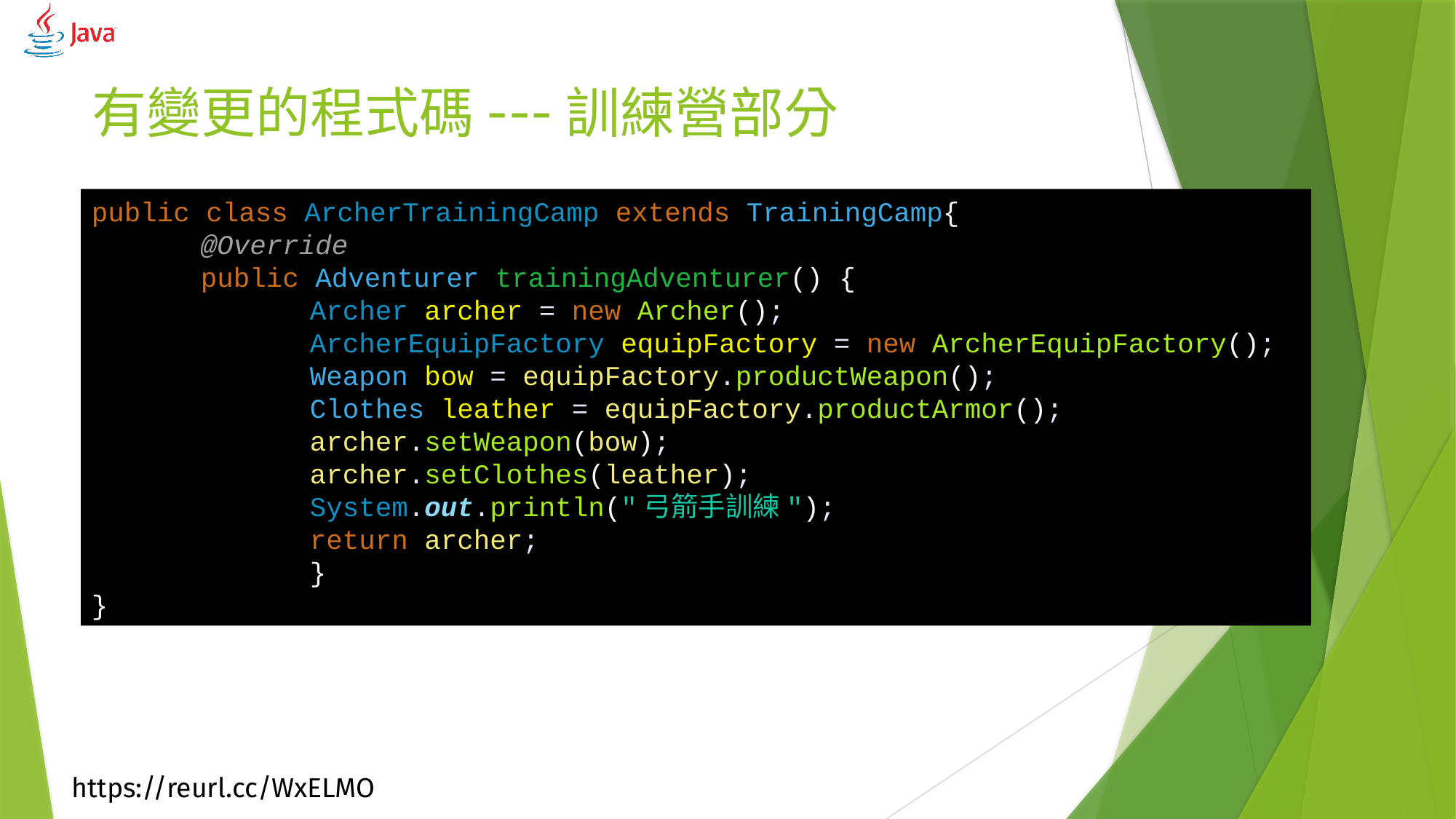

# 有變更的程式碼---訓練營部分
public class ArcherTrainingCamp extends TrainingCamp{
	@Override
	public Adventurer trainingAdventurer() {
		Archer archer = new Archer();
		ArcherEquipFactory equipFactory = new ArcherEquipFactory();
		Weapon bow = equipFactory.productWeapon();
		Clothes leather = equipFactory.productArmor();
		archer.setWeapon(bow);
		archer.setClothes(leather);
		System.out.println("弓箭手訓練");
		return archer;
		}
}